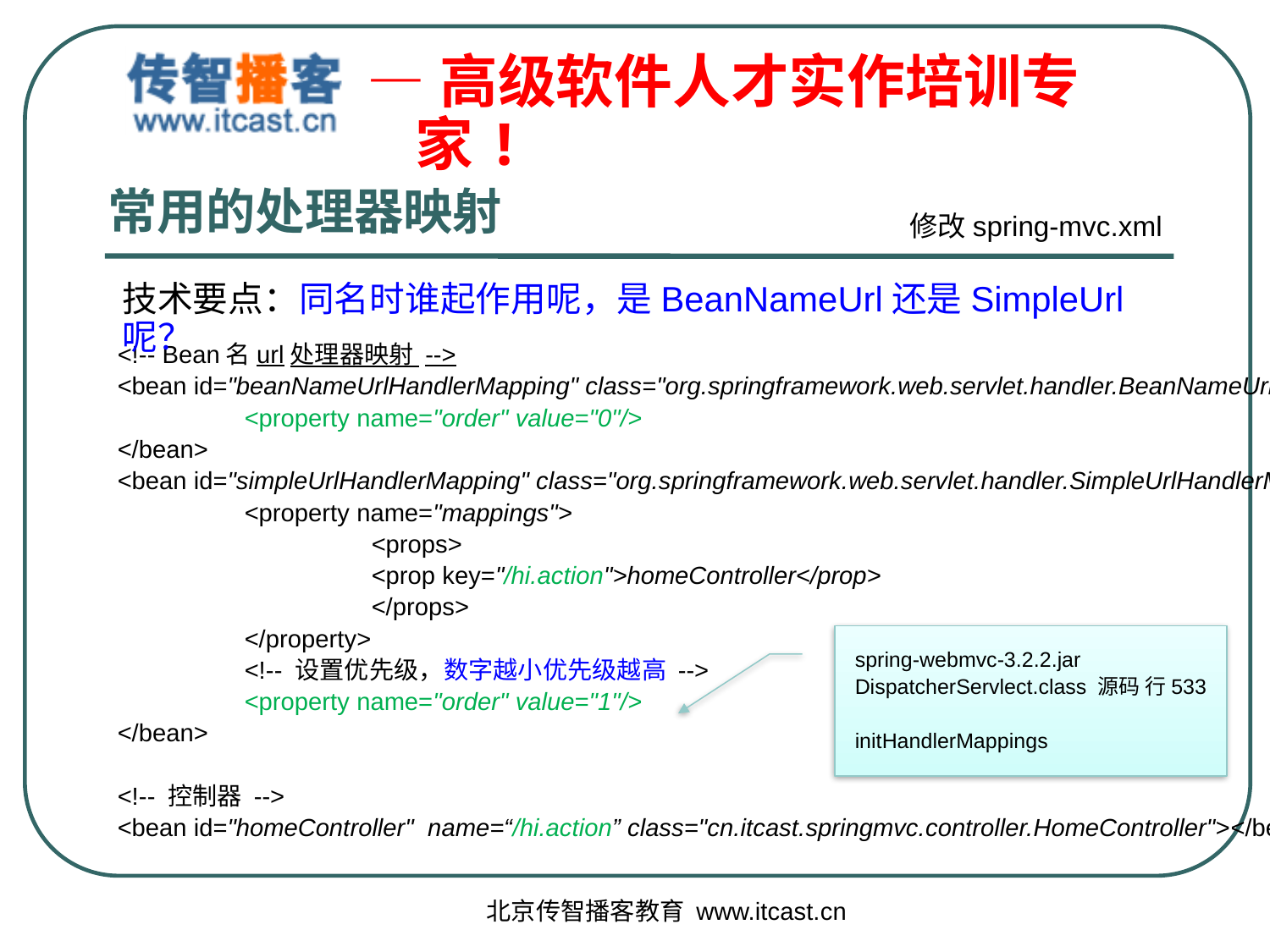

# 常用的处理器映射
修改spring-mvc.xml
技术要点：同名时谁起作用呢，是BeanNameUrl还是SimpleUrl呢？
<!-- Bean名url处理器映射 -->
<bean id="beanNameUrlHandlerMapping" class="org.springframework.web.servlet.handler.BeanNameUrlHandlerMapping">
	<property name="order" value="0"/>
</bean>
<bean id="simpleUrlHandlerMapping" class="org.springframework.web.servlet.handler.SimpleUrlHandlerMapping">
	<property name="mappings">
		<props>
		<prop key="/hi.action">homeController</prop>
		</props>
	</property>
	<!-- 设置优先级，数字越小优先级越高 -->
	<property name="order" value="1"/>
</bean>

<!-- 控制器 -->
<bean id="homeController"  name=“/hi.action” class="cn.itcast.springmvc.controller.HomeController"></bean>
spring-webmvc-3.2.2.jar
DispatcherServlect.class 源码 行533

initHandlerMappings
北京传智播客教育 www.itcast.cn